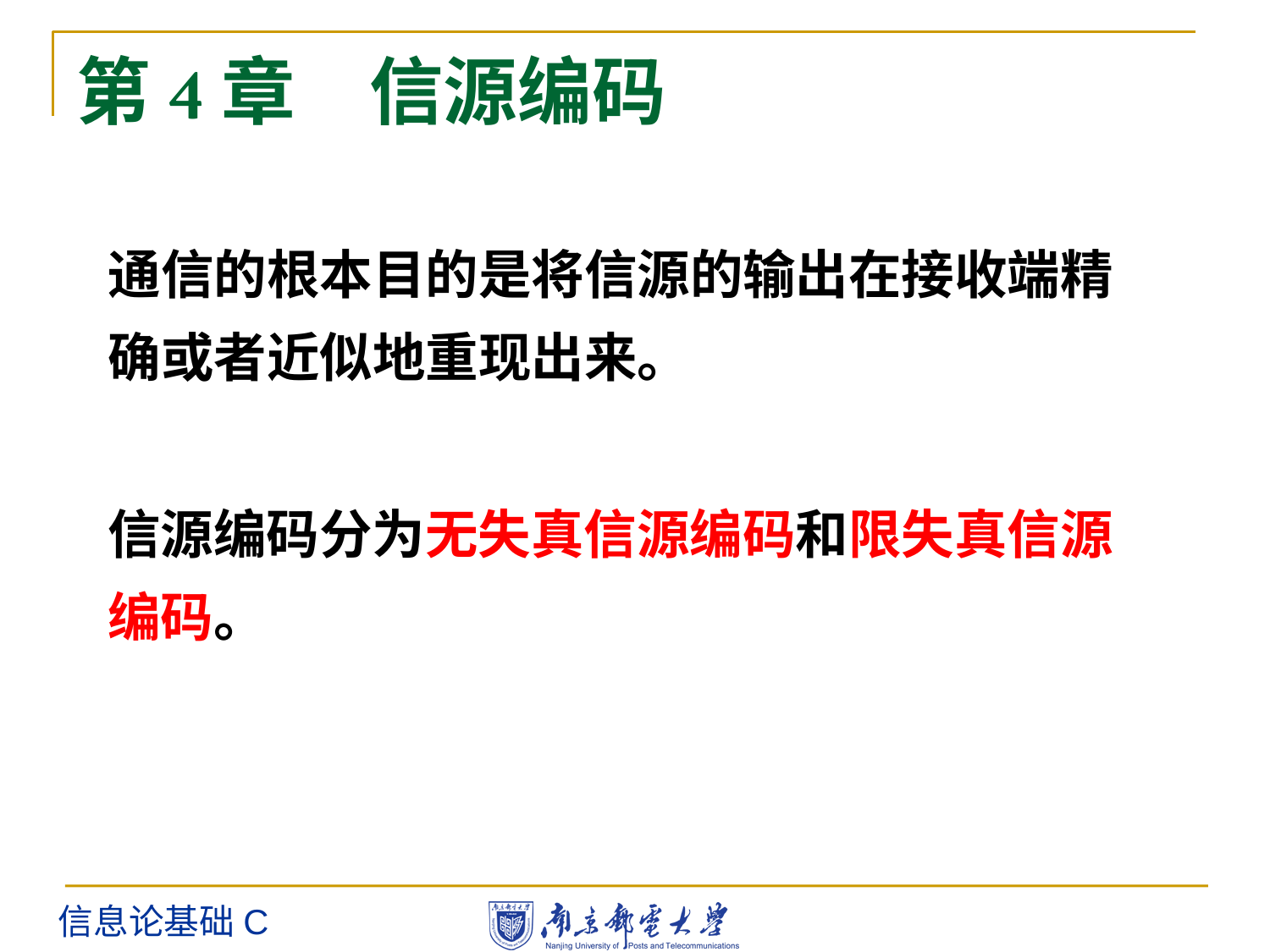

第4章　信源编码
通信的根本目的是将信源的输出在接收端精确或者近似地重现出来。
信源编码分为无失真信源编码和限失真信源编码。

1